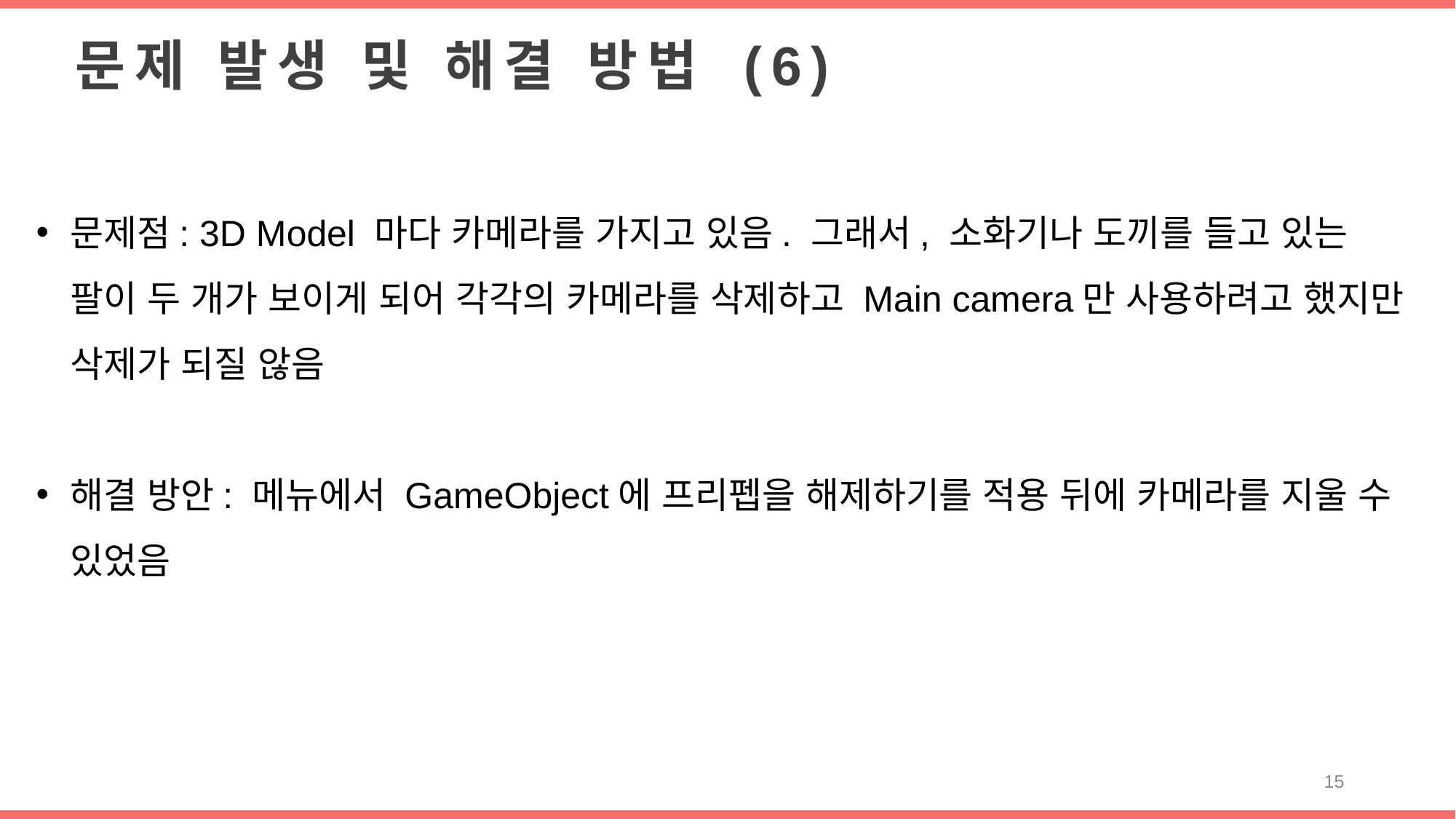

문제 발생 및 해결 방법 (6)
문제점: 3D Model 마다 카메라를 가지고 있음. 그래서, 소화기나 도끼를 들고 있는 팔이 두 개가 보이게 되어 각각의 카메라를 삭제하고 Main camera만 사용하려고 했지만 삭제가 되질 않음

해결 방안: 메뉴에서 GameObject에 프리펩을 해제하기를 적용 뒤에 카메라를 지울 수 있었음
15